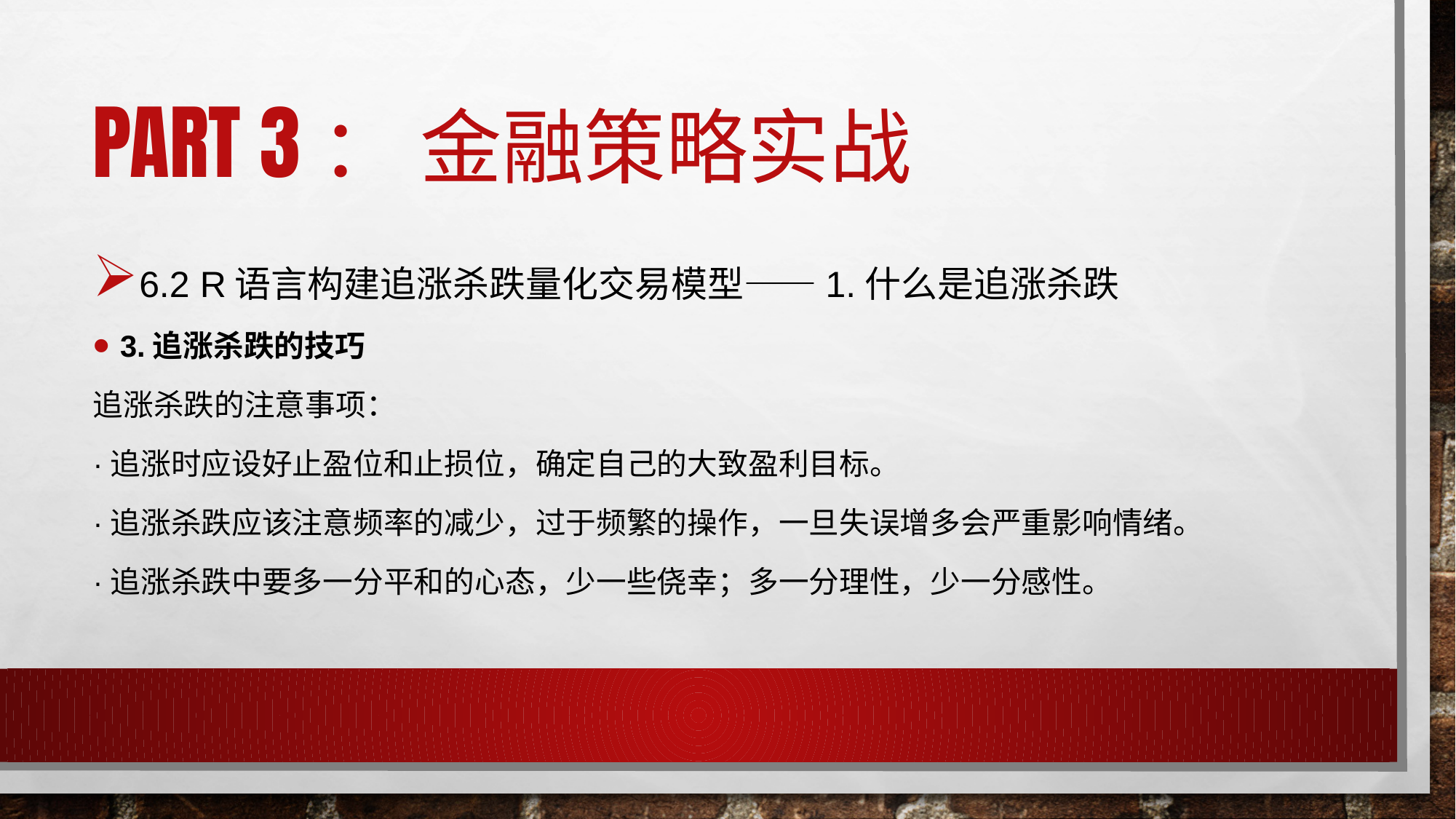

# Part 3： 金融策略实战
6.2 R语言构建追涨杀跌量化交易模型——1.什么是追涨杀跌
3.追涨杀跌的技巧
追涨杀跌的注意事项：
·追涨时应设好止盈位和止损位，确定自己的大致盈利目标。
·追涨杀跌应该注意频率的减少，过于频繁的操作，一旦失误增多会严重影响情绪。
·追涨杀跌中要多一分平和的心态，少一些侥幸；多一分理性，少一分感性。